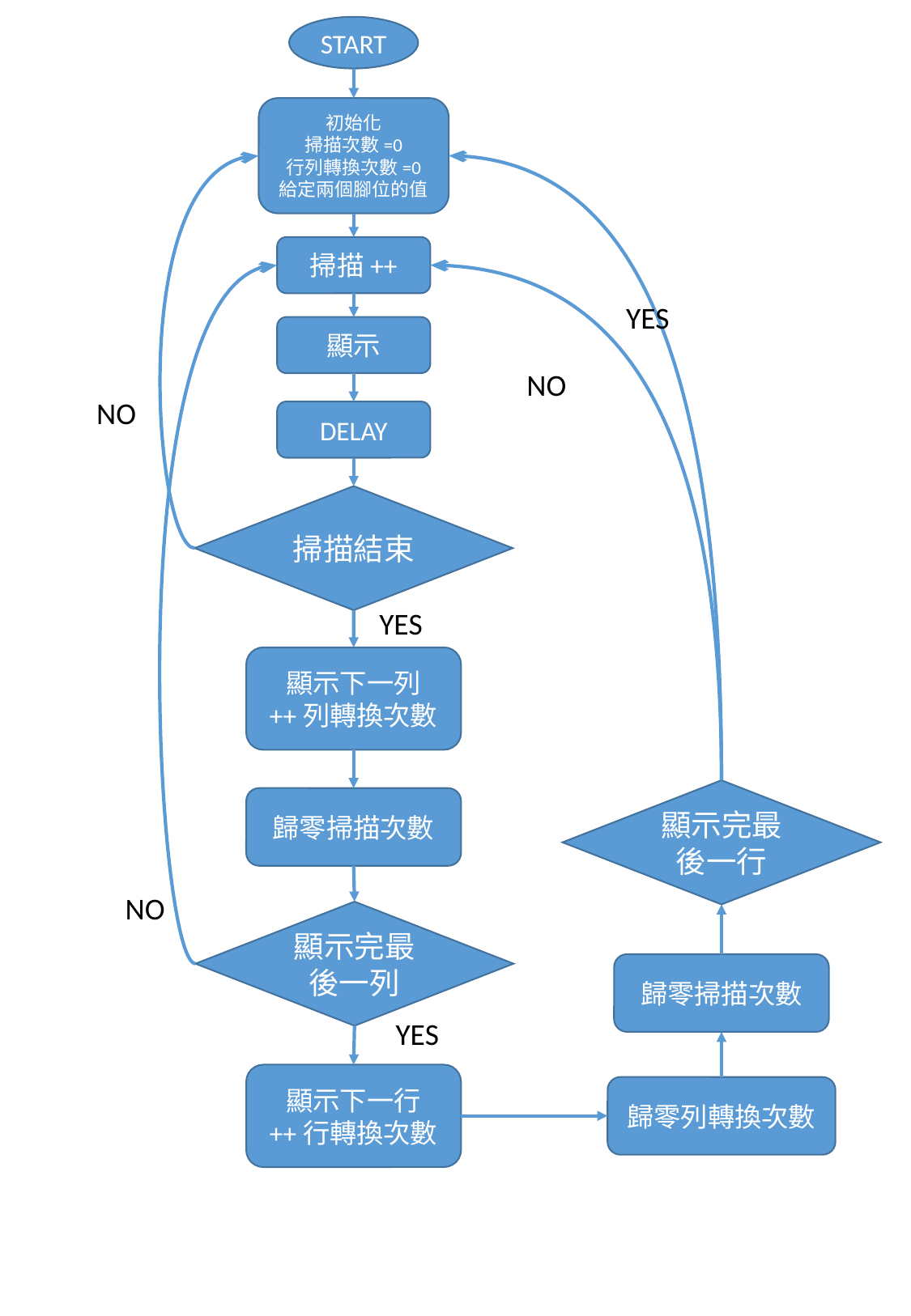

START
初始化
掃描次數=0
行列轉換次數=0
給定兩個腳位的值
掃描++
YES
顯示
NO
NO
DELAY
掃描結束
YES
顯示下一列
++列轉換次數
顯示完最後一行
歸零掃描次數
NO
顯示完最後一列
歸零掃描次數
YES
顯示下一行
++行轉換次數
歸零列轉換次數